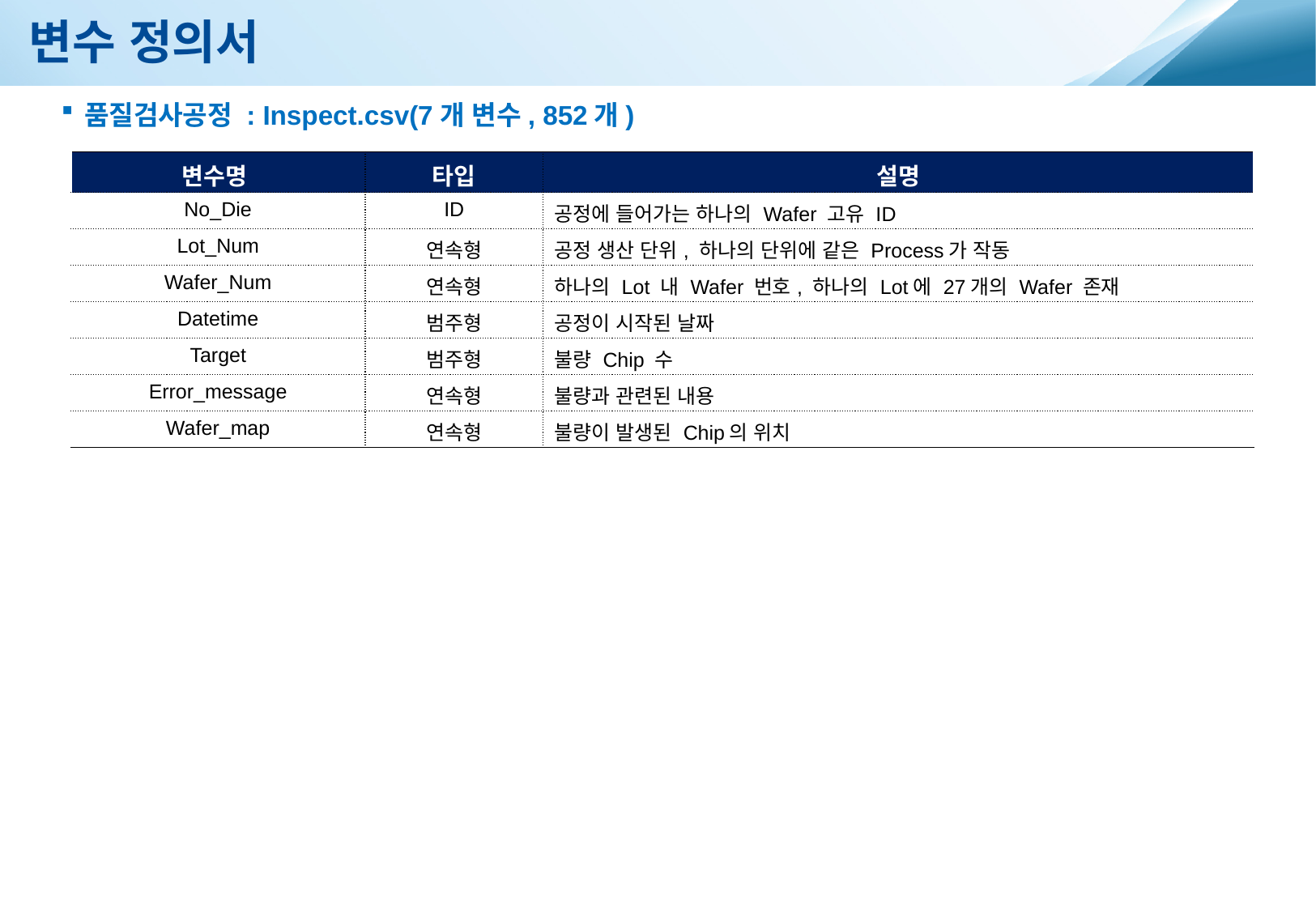

변수 정의서
품질검사공정 : Inspect.csv(7개 변수, 852개)
| 변수명 | 타입 | 설명 |
| --- | --- | --- |
| No\_Die | ID | 공정에 들어가는 하나의 Wafer 고유 ID |
| Lot\_Num | 연속형 | 공정 생산 단위, 하나의 단위에 같은 Process가 작동 |
| Wafer\_Num | 연속형 | 하나의 Lot 내 Wafer 번호, 하나의 Lot에 27개의 Wafer 존재 |
| Datetime | 범주형 | 공정이 시작된 날짜 |
| Target | 범주형 | 불량 Chip 수 |
| Error\_message | 연속형 | 불량과 관련된 내용 |
| Wafer\_map | 연속형 | 불량이 발생된 Chip의 위치 |